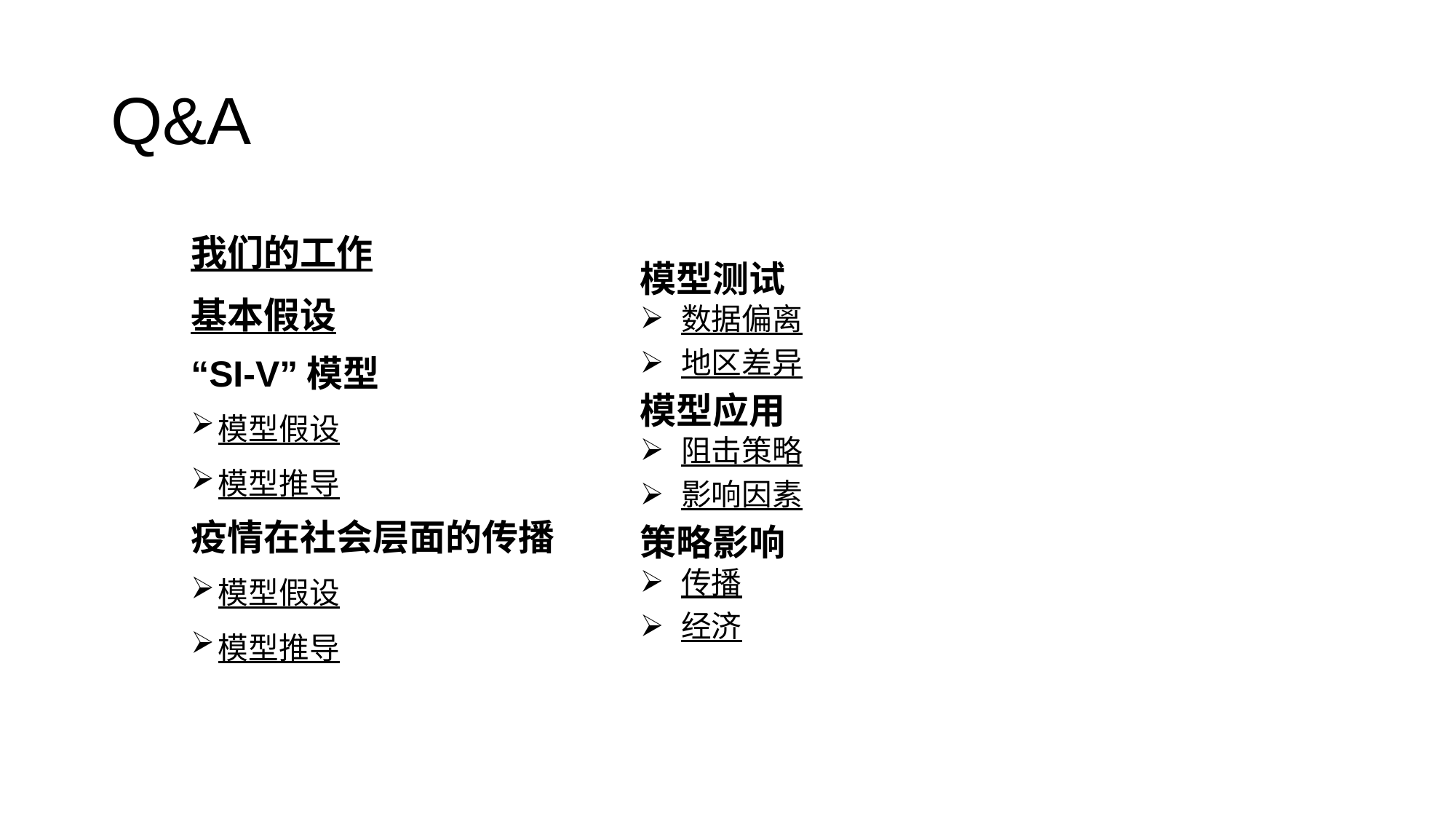

# Q&A
我们的工作
基本假设
“SI-V”模型
模型假设
模型推导
疫情在社会层面的传播
模型假设
模型推导

模型测试
数据偏离
地区差异
模型应用
阻击策略
影响因素
策略影响
传播
经济